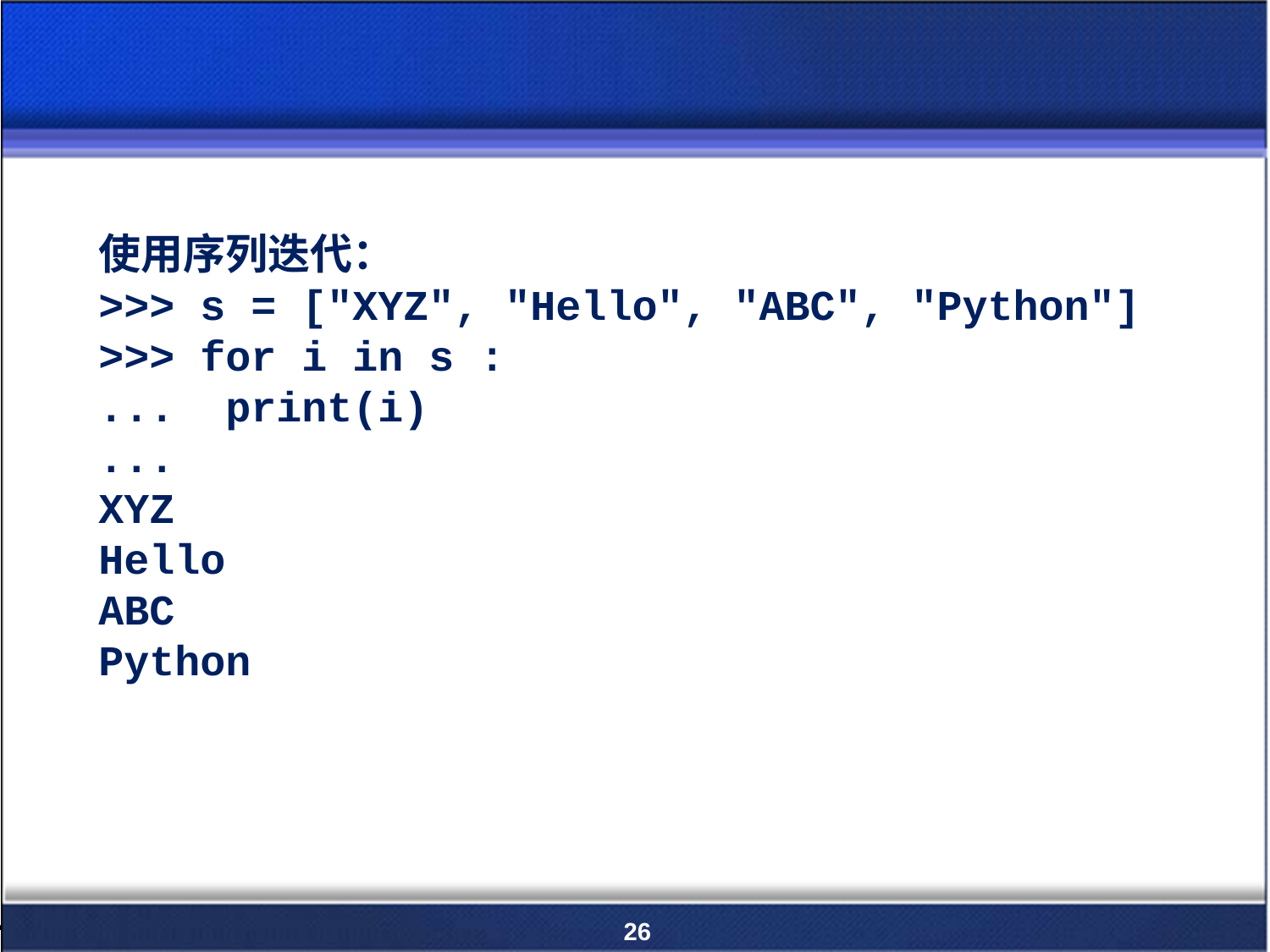

使用序列迭代：
>>> s = ["XYZ", "Hello", "ABC", "Python"]
>>> for i in s :
... 	print(i)
...
XYZ
Hello
ABC
Python
26